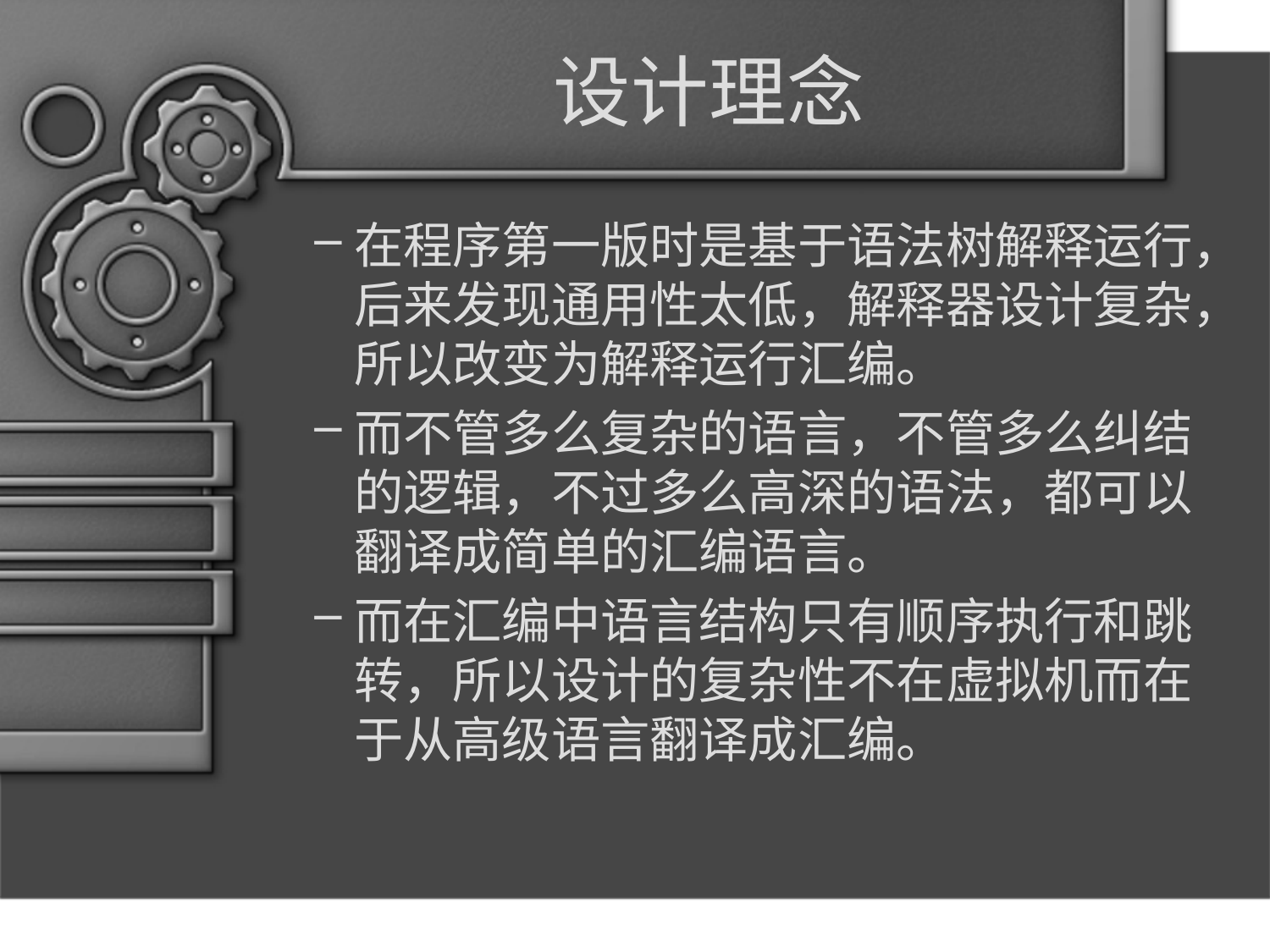

# 设计理念
在程序第一版时是基于语法树解释运行，后来发现通用性太低，解释器设计复杂，所以改变为解释运行汇编。
而不管多么复杂的语言，不管多么纠结的逻辑，不过多么高深的语法，都可以翻译成简单的汇编语言。
而在汇编中语言结构只有顺序执行和跳转，所以设计的复杂性不在虚拟机而在于从高级语言翻译成汇编。